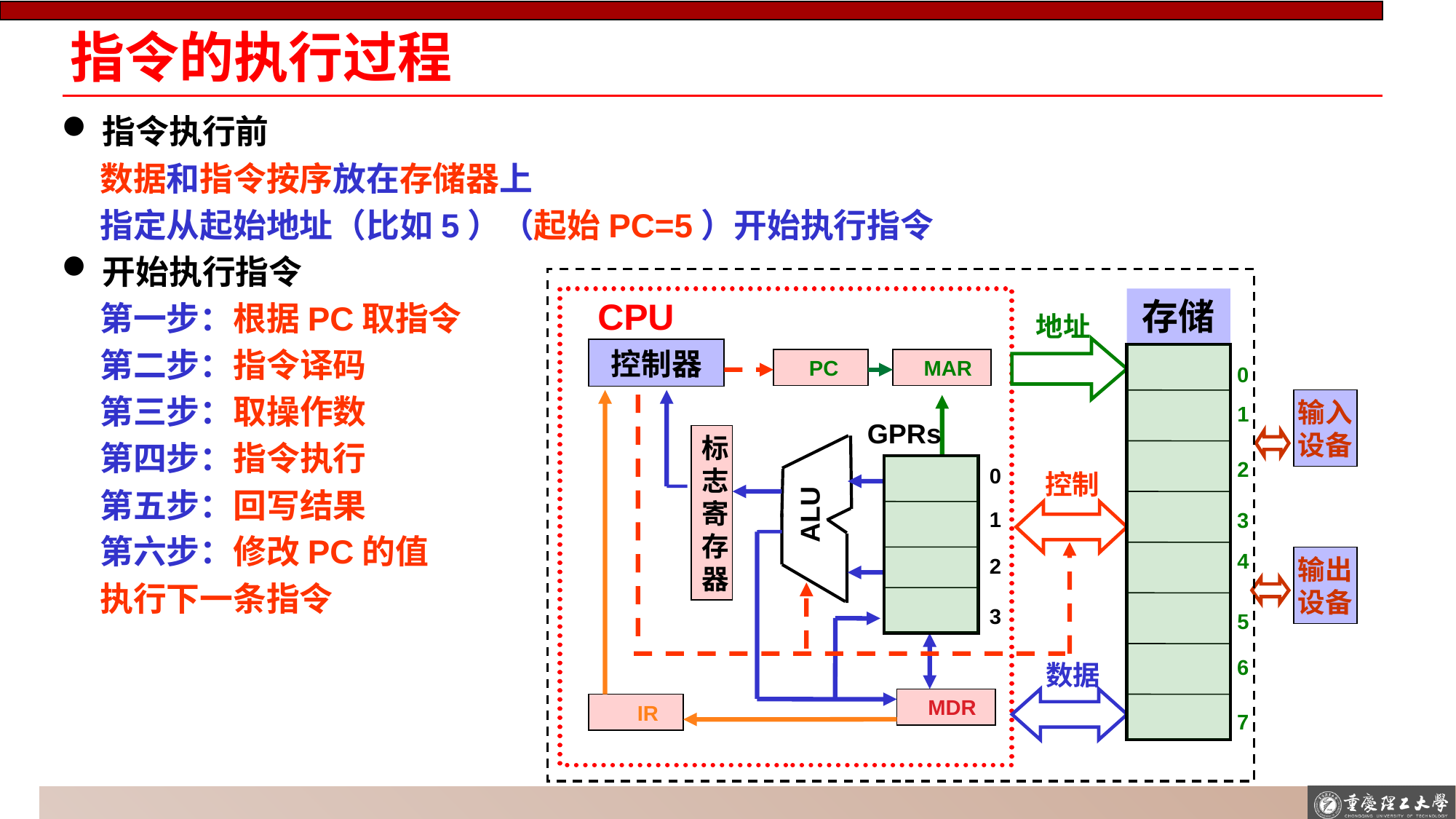

# 指令的执行过程
指令执行前
    数据和指令按序放在存储器上
    指定从起始地址（比如5）（起始PC=5）开始执行指令
开始执行指令
    第一步：根据PC取指令
    第二步：指令译码
    第三步：取操作数
    第四步：指令执行
    第五步：回写结果
    第六步：修改PC的值
    执行下一条指令

CPU
存储器

0
1
2
3
4
5
6
7

地址

控制

数据

控制器
 PC
  MAR

输入
设备

GPRs

0
1
2
3

标
志
寄
存
器

ALU

输出
设备

  MDR
    IR